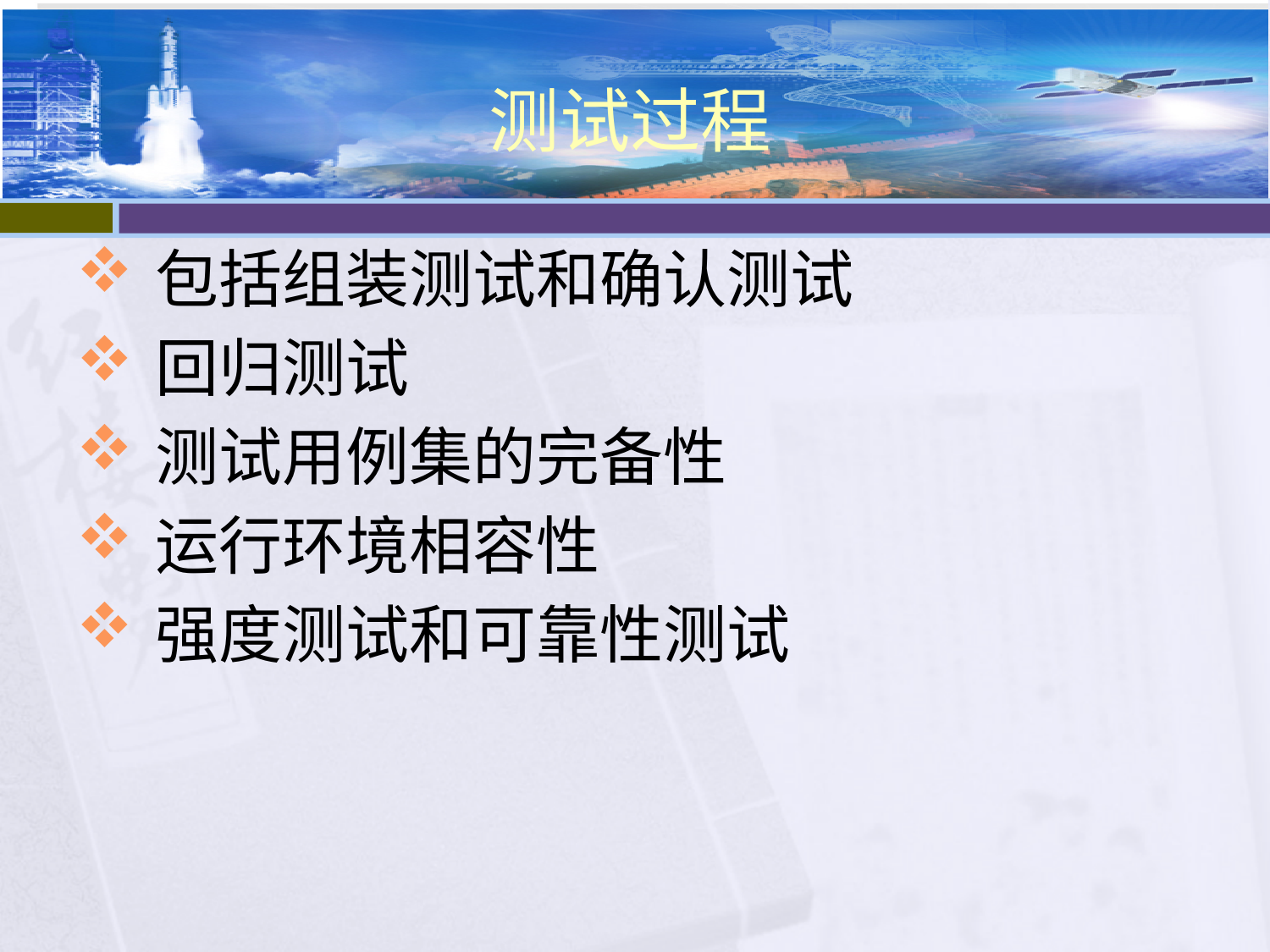

# 测试过程

包括组装测试和确认测试
回归测试
测试用例集的完备性
运行环境相容性
强度测试和可靠性测试